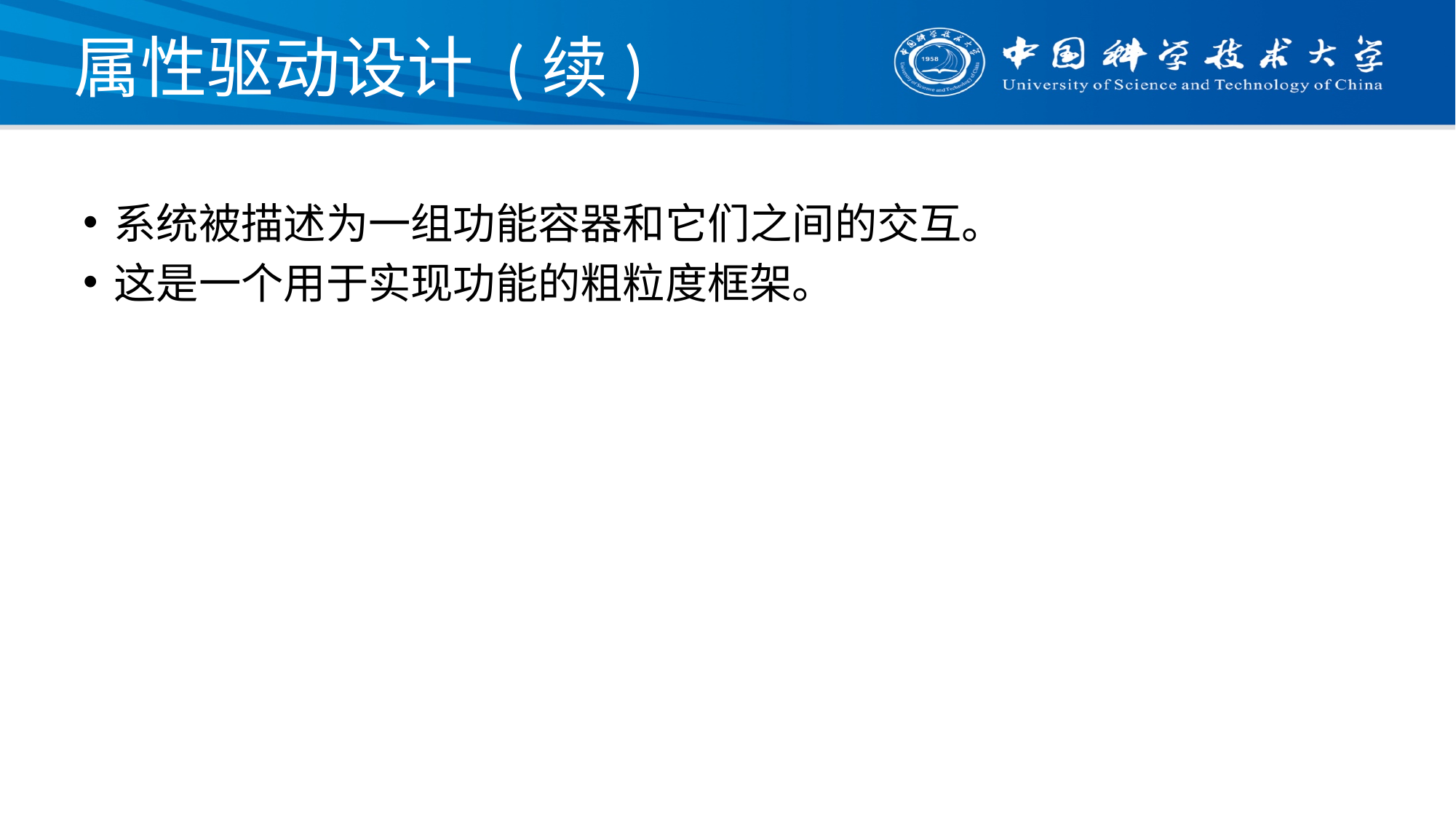

# 属性驱动设计 (续)
系统被描述为一组功能容器和它们之间的交互。
这是一个用于实现功能的粗粒度框架。